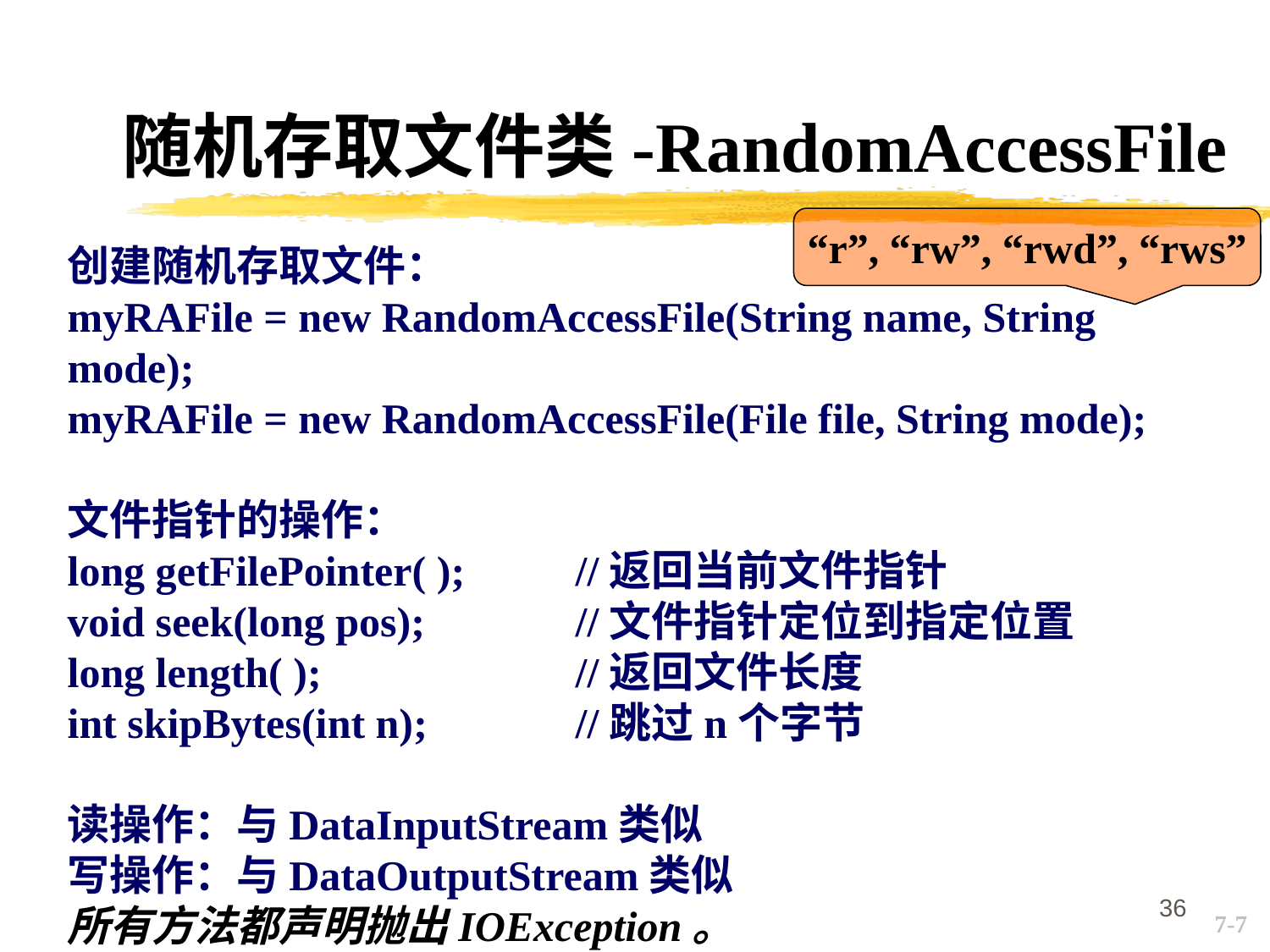

随机存取文件类-RandomAccessFile
“r”, “rw”, “rwd”, “rws”
创建随机存取文件：
myRAFile = new RandomAccessFile(String name, String mode);
myRAFile = new RandomAccessFile(File file, String mode);

文件指针的操作：
long getFilePointer( );	//返回当前文件指针
void seek(long pos);		//文件指针定位到指定位置
long length( );		//返回文件长度
int skipBytes(int n);		//跳过n个字节

读操作：与DataInputStream类似
写操作：与DataOutputStream类似
所有方法都声明抛出IOException。
36
7-7